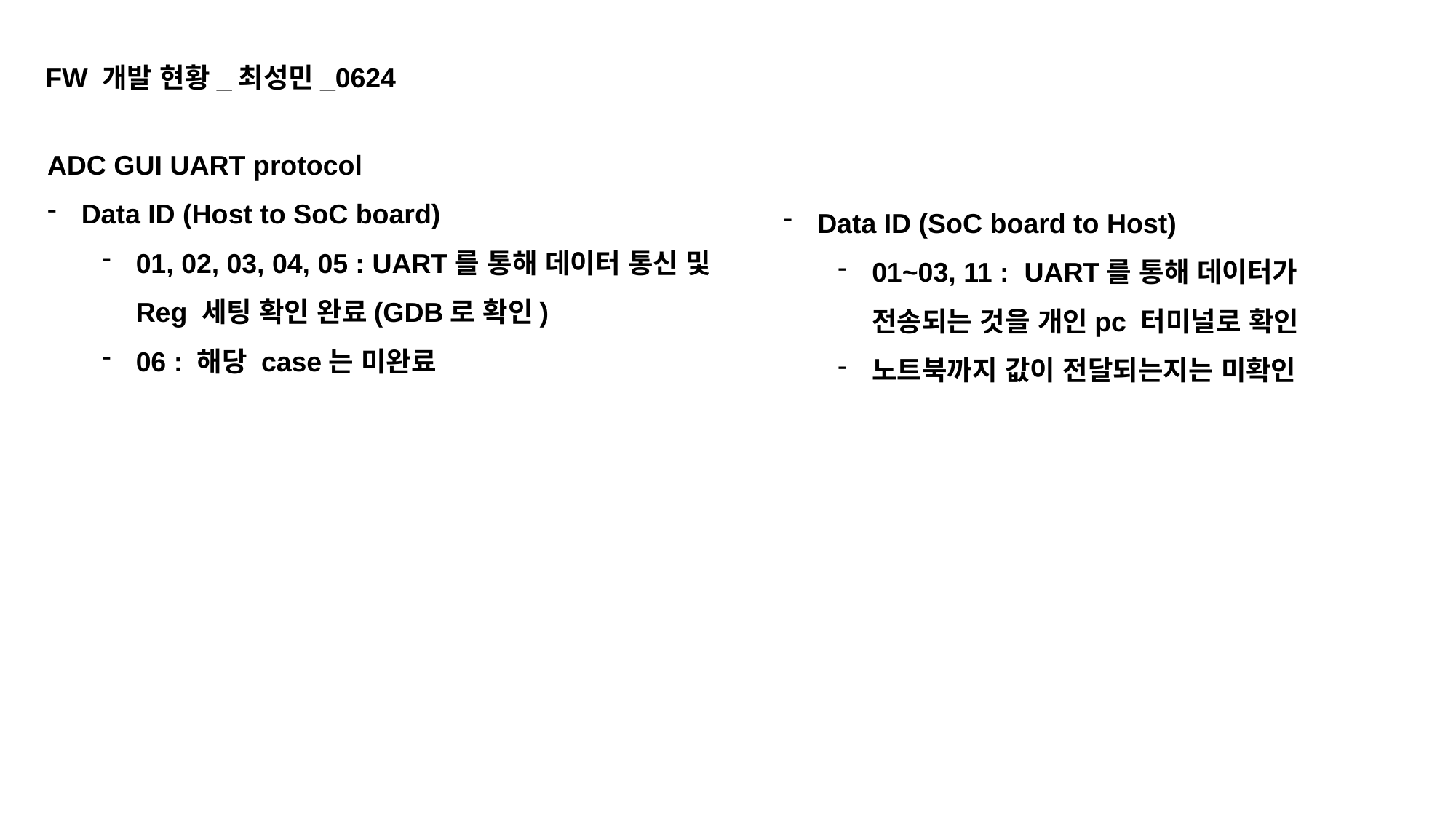

FW 개발 현황_최성민_0624
ADC GUI UART protocol
Data ID (Host to SoC board)
01, 02, 03, 04, 05 : UART를 통해 데이터 통신 및 Reg 세팅 확인 완료(GDB로 확인)
06 : 해당 case는 미완료
Data ID (SoC board to Host)
01~03, 11 :  UART를 통해 데이터가 전송되는 것을 개인pc 터미널로 확인
노트북까지 값이 전달되는지는 미확인